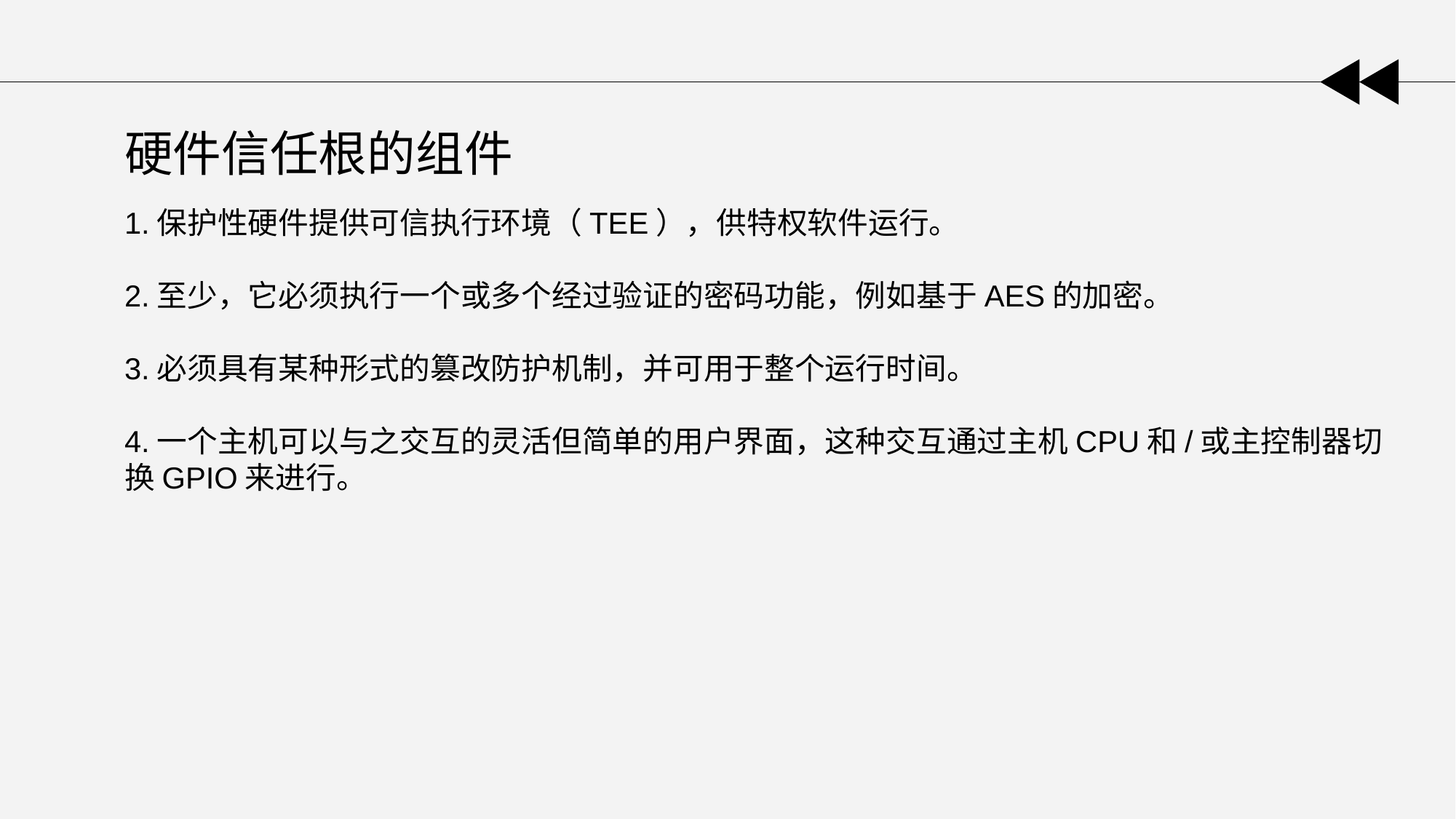

硬件信任根的组件

1.保护性硬件提供可信执行环境（TEE），供特权软件运行。

2.至少，它必须执行一个或多个经过验证的密码功能，例如基于AES的加密。

3.必须具有某种形式的篡改防护机制，并可用于整个运行时间。

4.一个主机可以与之交互的灵活但简单的用户界面，这种交互通过主机CPU和/或主控制器切换GPIO来进行。